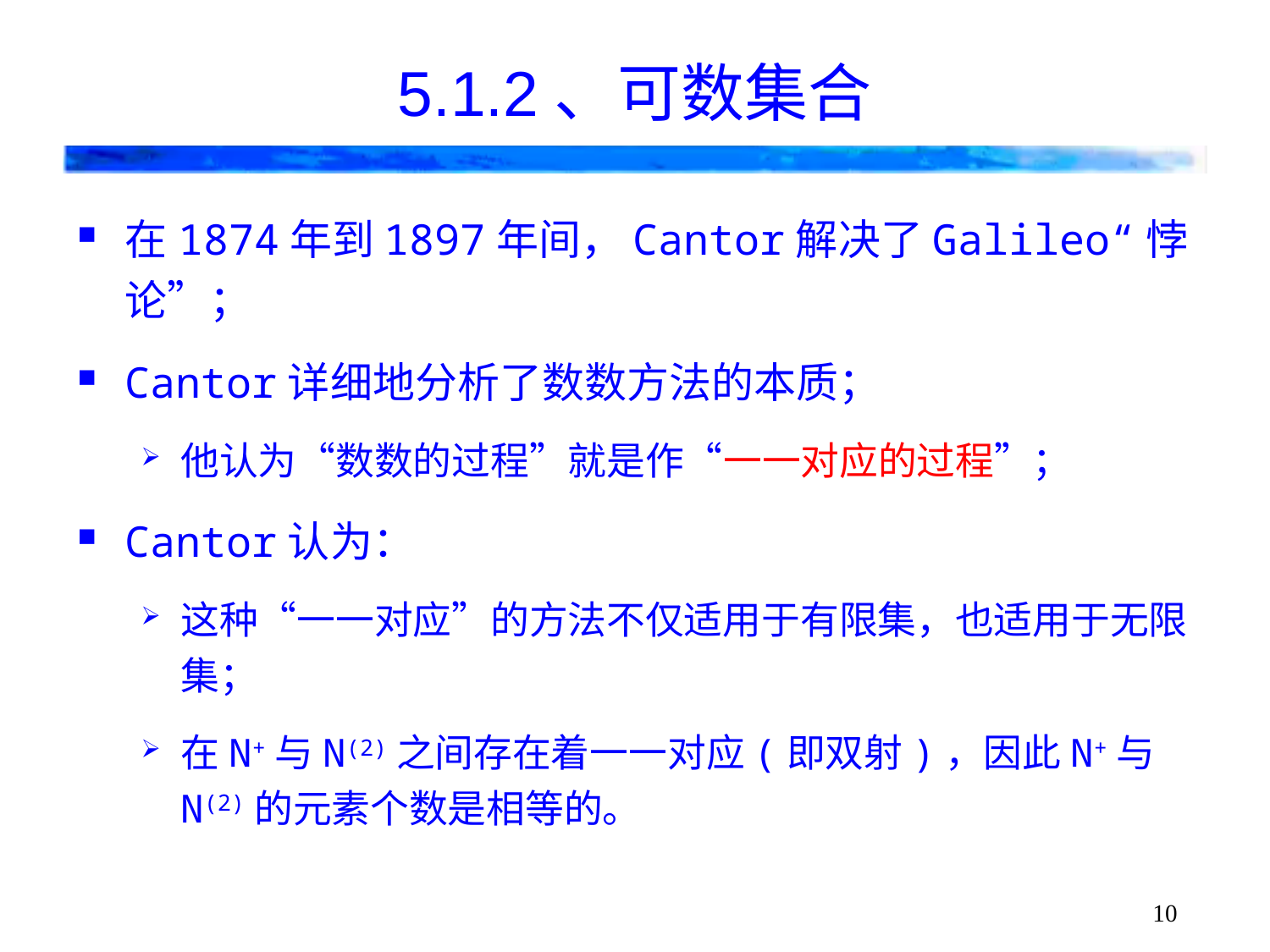

# 5.1.2、可数集合
在1874年到1897年间，Cantor解决了Galileo“悖论”；
Cantor详细地分析了数数方法的本质；
他认为“数数的过程”就是作“一一对应的过程”；
Cantor认为：
这种“一一对应”的方法不仅适用于有限集，也适用于无限集；
在N+与N(2)之间存在着一一对应(即双射)，因此N+与N(2)的元素个数是相等的。
10